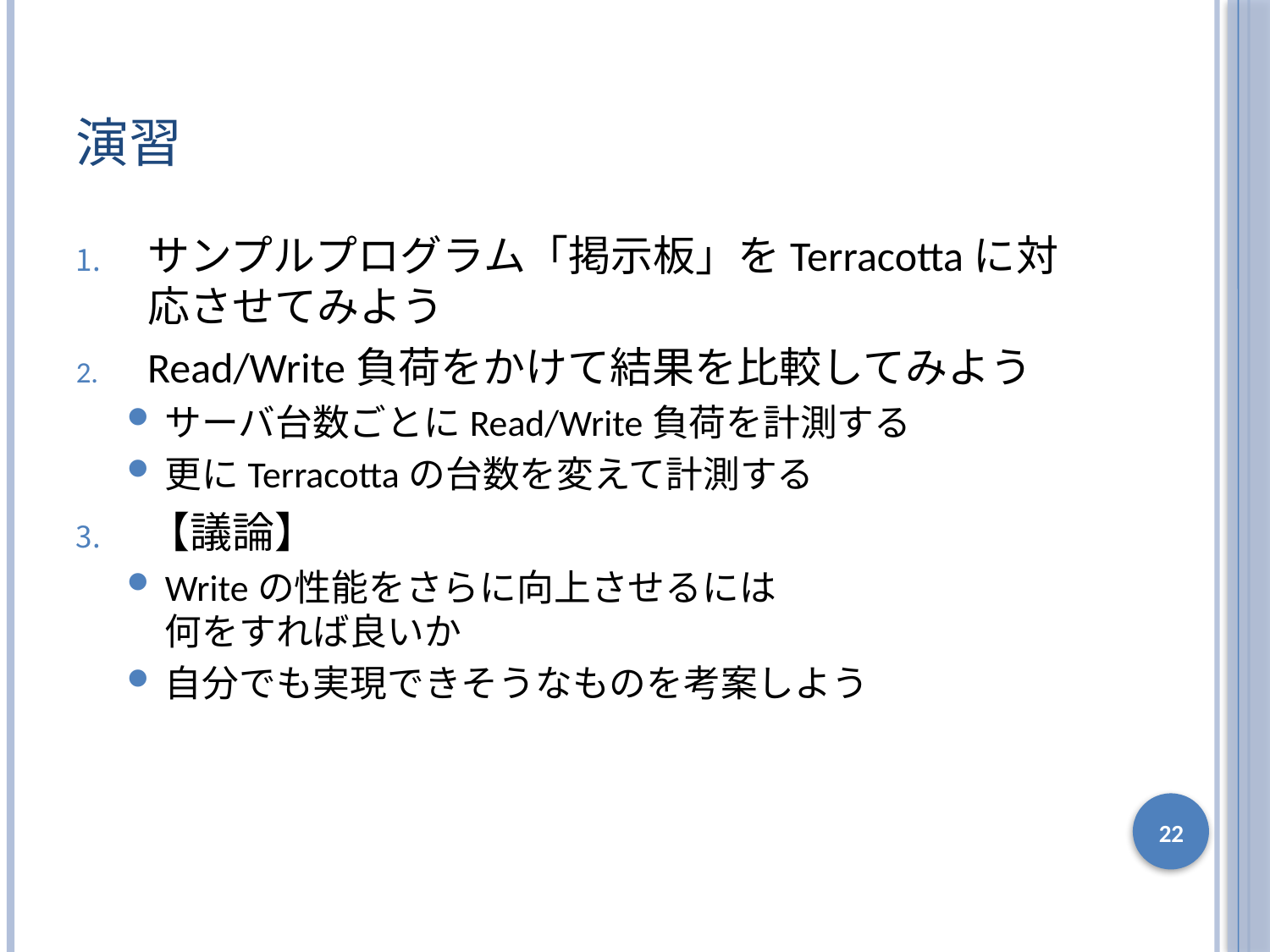

# 演習
サンプルプログラム「掲示板」をTerracottaに対応させてみよう
Read/Write負荷をかけて結果を比較してみよう
サーバ台数ごとにRead/Write負荷を計測する
更にTerracottaの台数を変えて計測する
【議論】
Writeの性能をさらに向上させるには
何をすれば良いか
自分でも実現できそうなものを考案しよう

22